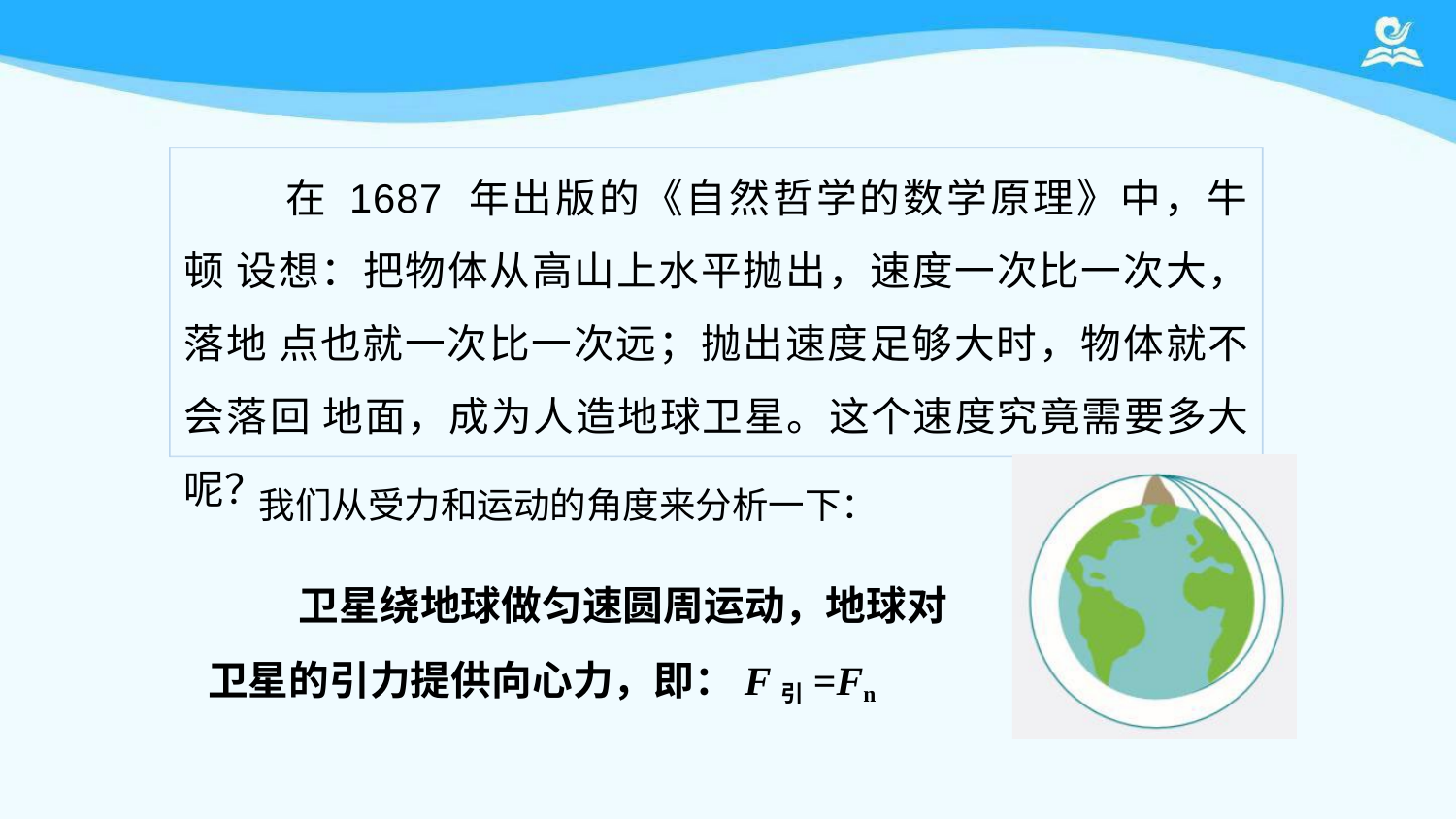

# 在 1687 年出版的《自然哲学的数学原理》中，牛顿 设想：把物体从高山上水平抛出，速度一次比一次大，落地 点也就一次比一次远；抛出速度足够大时，物体就不会落回 地面，成为人造地球卫星。这个速度究竟需要多大呢？

我们从受力和运动的角度来分析一下：
卫星绕地球做匀速圆周运动，地球对 卫星的引力提供向心力，即：F引=Fn